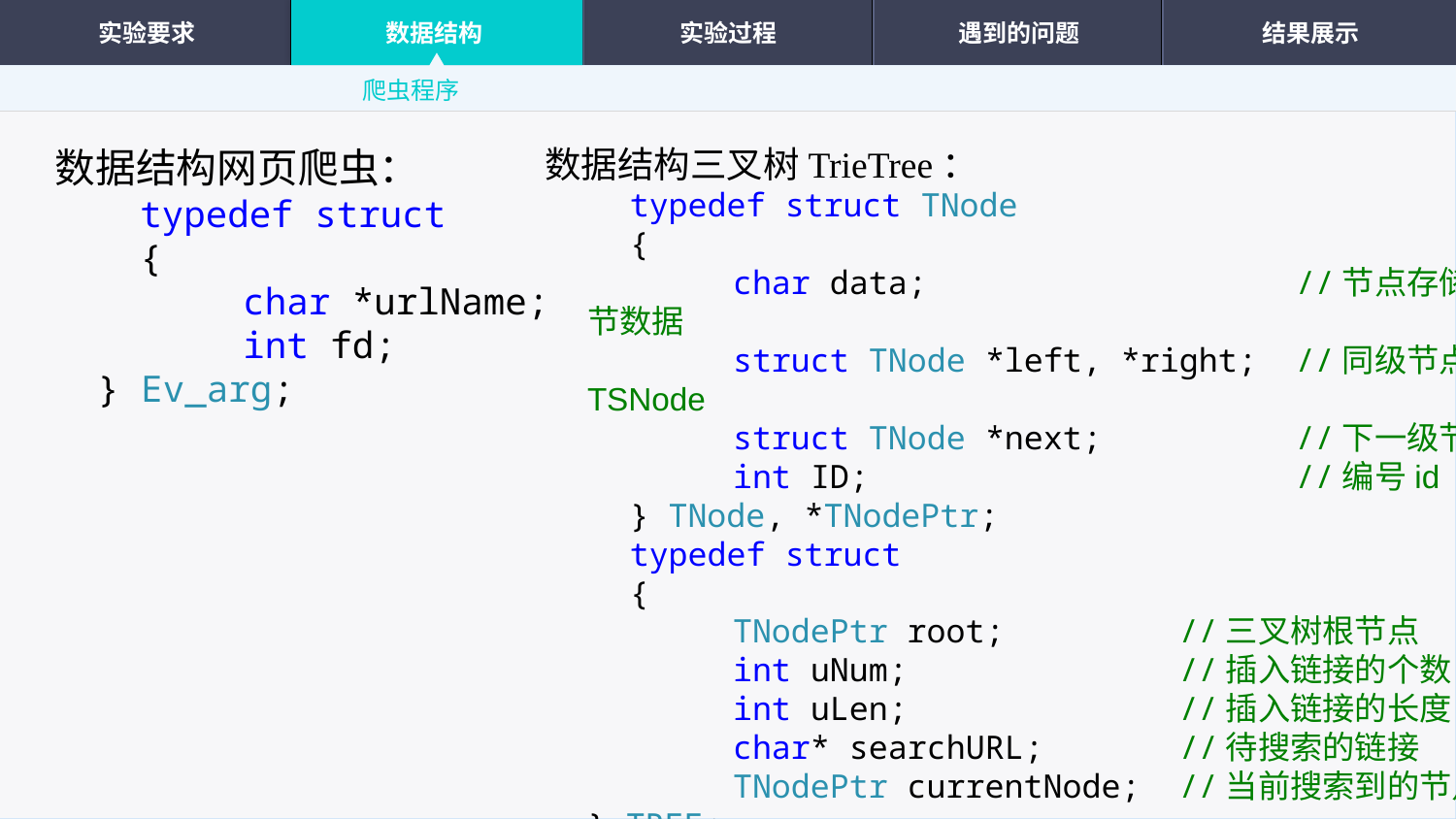

实验要求
数据结构
实验过程
遇到的问题
结果展示
爬虫程序
数据结构三叉树TrieTree：
typedef struct TNode
{
	char data;                   //节点存储的字节数据
	struct TNode *left, *right;  //同级节点TSNode
	struct TNode *next;          //下一级节点
	int ID;                      //编号id
} TNode, *TNodePtr;
typedef struct
{
	TNodePtr root;         //三叉树根节点
	int uNum;              //插入链接的个数
	int uLen;              //插入链接的长度
	char* searchURL;       //待搜索的链接
	TNodePtr currentNode;  //当前搜索到的节点
} TREE;
数据结构网页爬虫：
typedef struct
{
	char *urlName;
	int fd;
} Ev_arg;